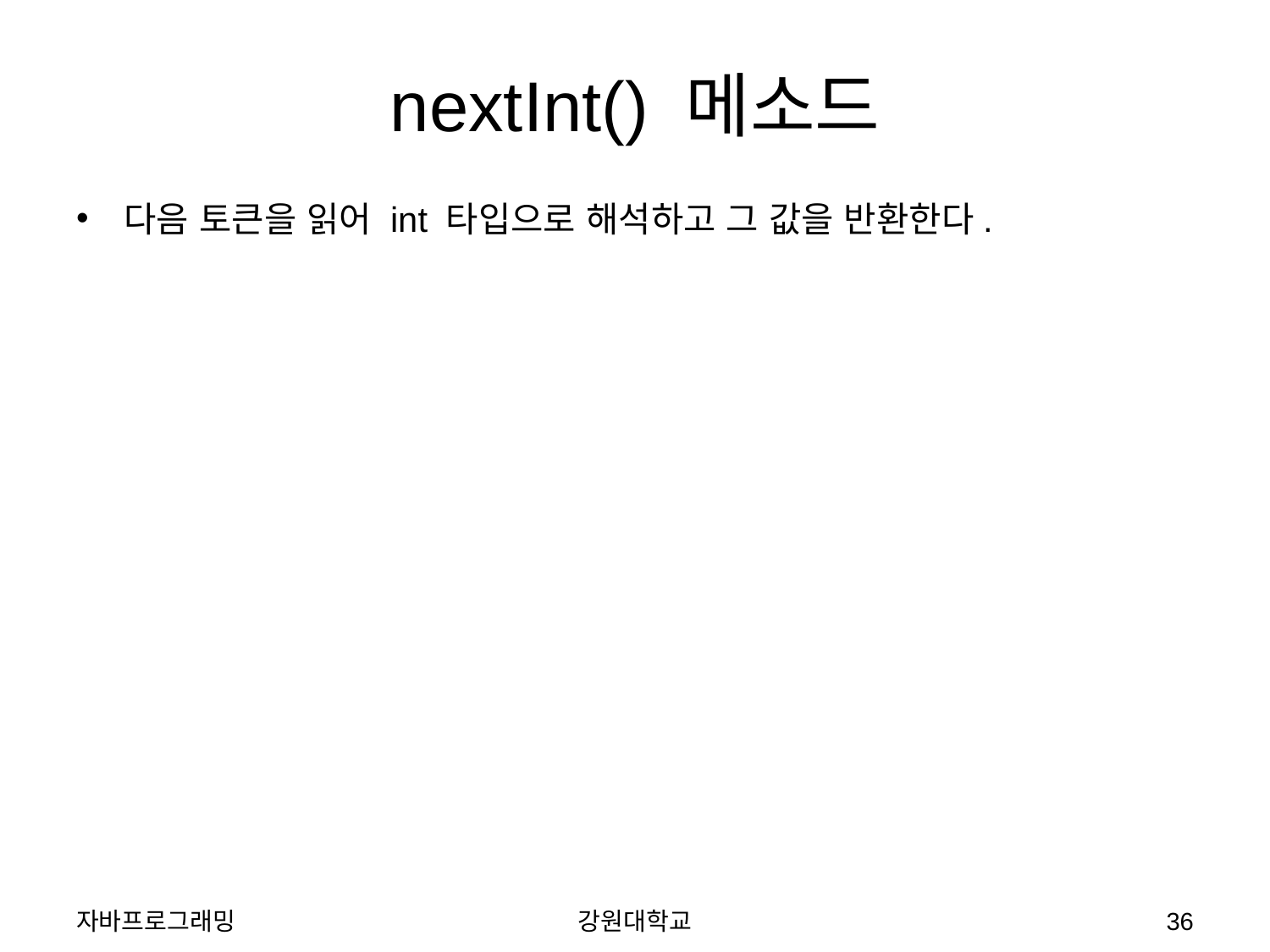

# nextInt() 메소드
다음 토큰을 읽어 int 타입으로 해석하고 그 값을 반환한다.
자바프로그래밍
강원대학교
36